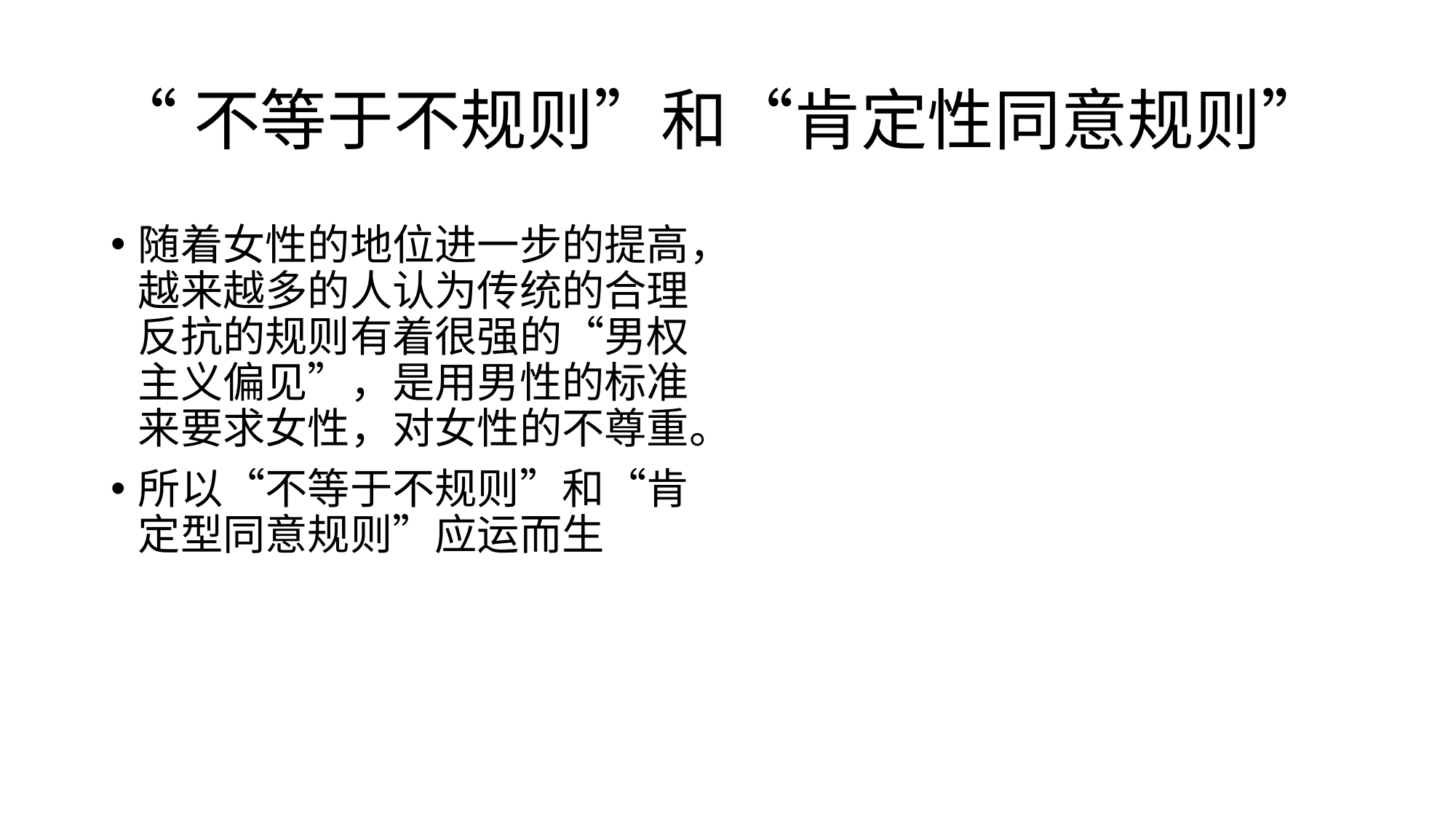

# “不等于不规则”和“肯定性同意规则”
随着女性的地位进一步的提高，越来越多的人认为传统的合理反抗的规则有着很强的“男权主义偏见”，是用男性的标准来要求女性，对女性的不尊重。
所以“不等于不规则”和“肯定型同意规则”应运而生